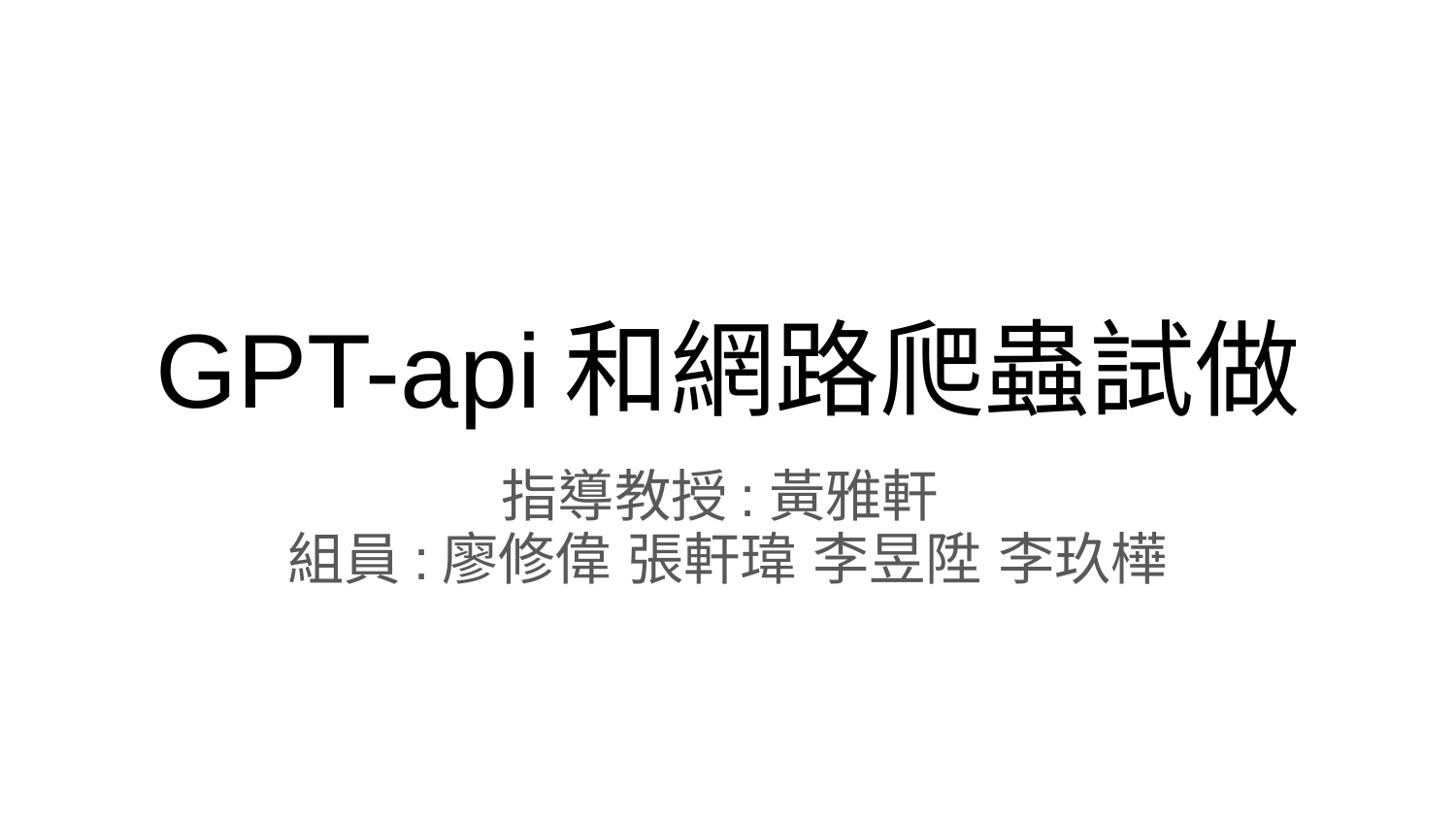

# GPT-api和網路爬蟲試做
指導教授:黃雅軒
組員:廖修偉 張軒瑋 李昱陞 李玖樺